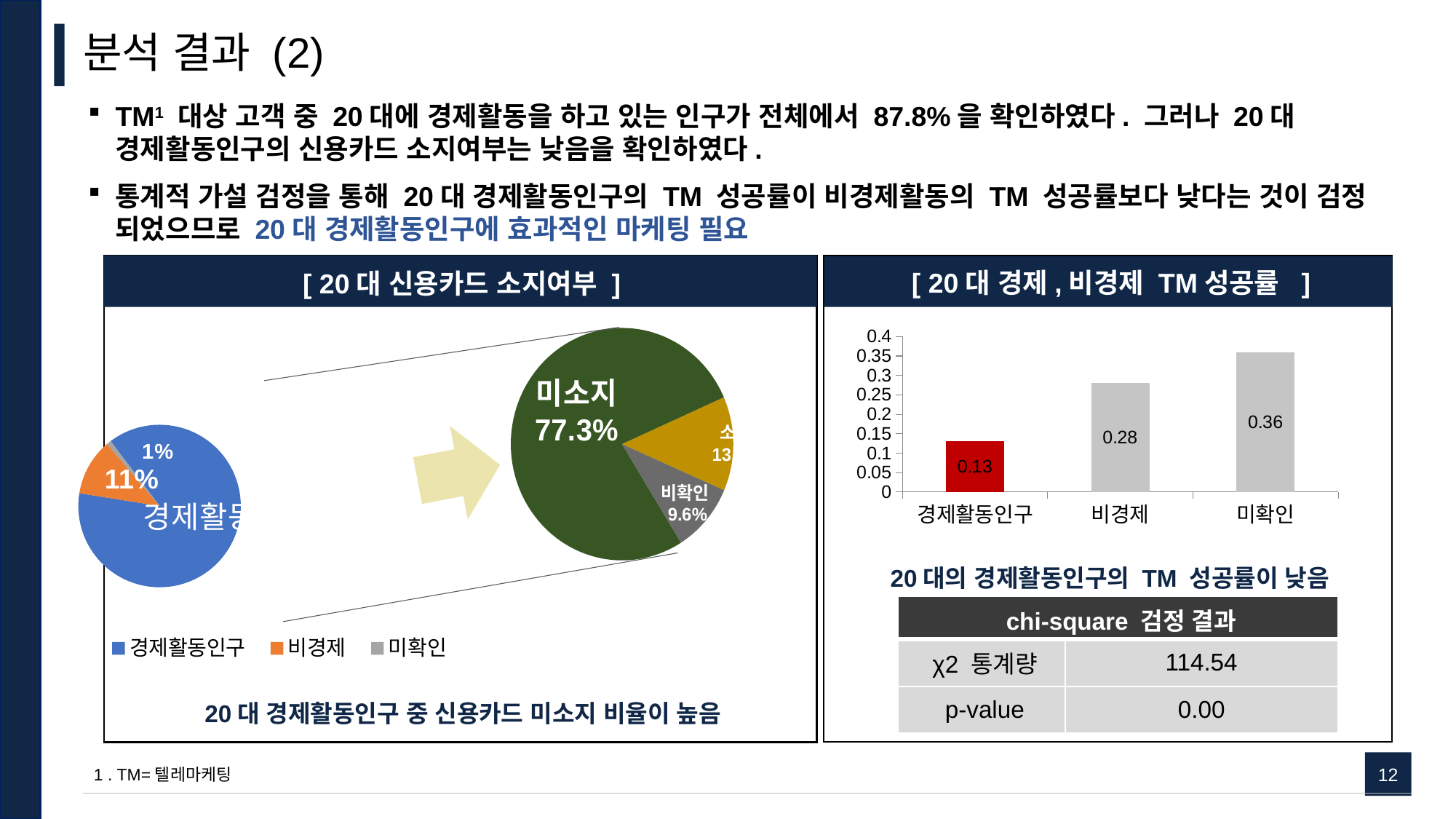

# 분석 결과 (2)

TM1 대상 고객 중 20대에 경제활동을 하고 있는 인구가 전체에서 87.8%을 확인하였다. 그러나 20대 경제활동인구의 신용카드 소지여부는 낮음을 확인하였다.
통계적 가설 검정을 통해 20대 경제활동인구의 TM 성공률이 비경제활동의 TM 성공률보다 낮다는 것이 검정 되었으므로 20대 경제활동인구에 효과적인 마케팅 필요

[ 20대 신용카드 소지여부 ]
20대 경제활동인구 중 신용카드 미소지 비율이 높음

### Chart

| Category |  |
|---|---|
| 미소지 | 77.3 |
| 소지 | 13.1 |
| 비확인 | 9.6 |

### Chart

| Category | 판매 |
|---|---|
| 경제활동인구 | 87.8 |
| 비경제 | 11.3 |
| 미확인 | 0.9 |

[ 20대 경제,비경제 TM성공률  ]
20대의 경제활동인구의 TM 성공률이 낮음

### Chart

| Category | 계열 1 |
|---|---|
| 경제활동인구 | 0.13 |
| 비경제 | 0.28 |
| 미확인 | 0.36 |
| chi-square 검정 결과 |  |
| --- | --- |
| χ2 통계량 | 114.54 |
| p-value | 0.00 |
12
1 . TM=텔레마케팅